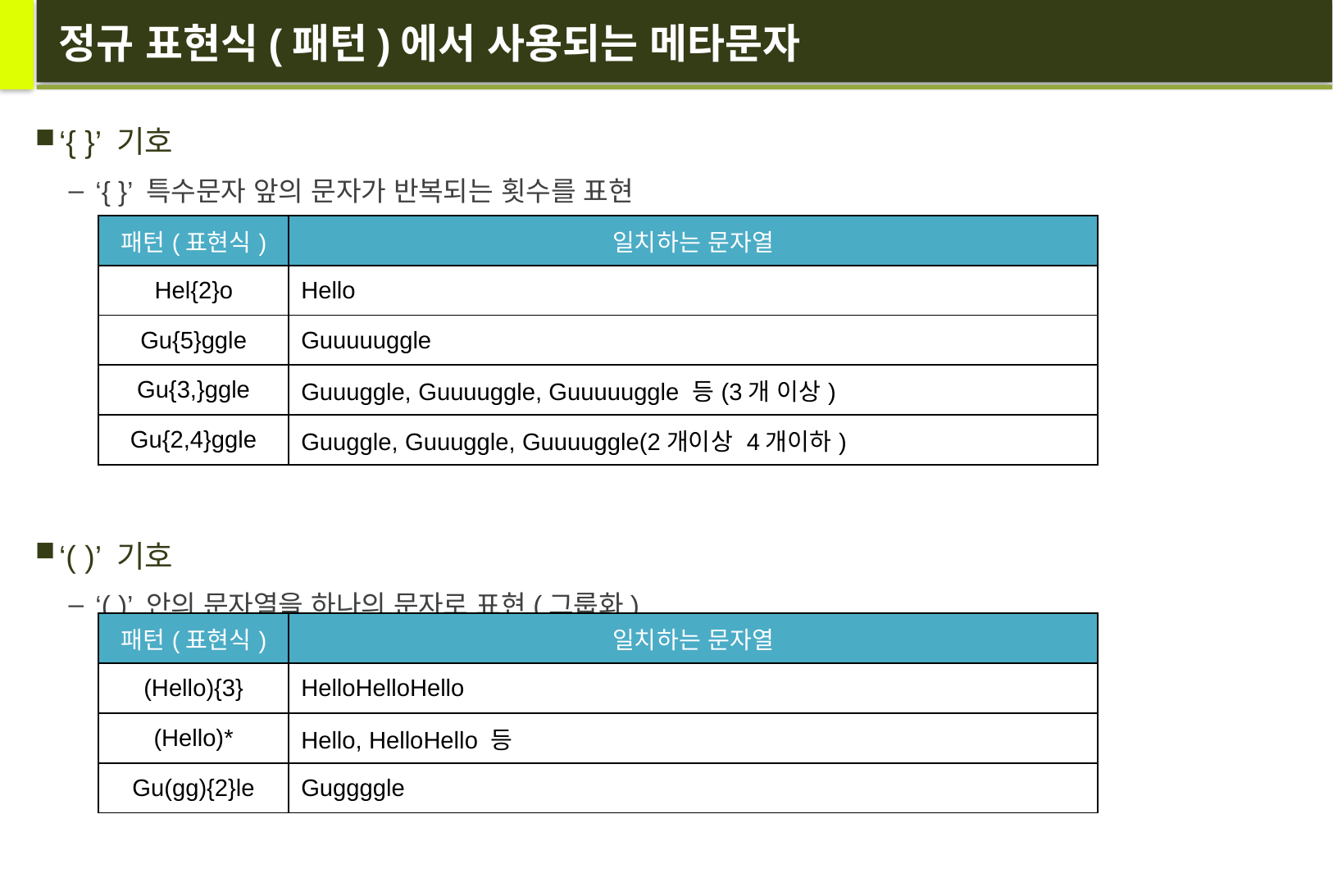

# 정규 표현식(패턴)에서 사용되는 메타문자
‘{ }’ 기호
‘{ }’ 특수문자 앞의 문자가 반복되는 횟수를 표현

‘( )’ 기호
‘( )’ 안의 문자열을 하나의 문자로 표현(그룹화)

| 패턴(표현식) | 일치하는 문자열 |
| --- | --- |
| Hel{2}o | Hello |
| Gu{5}ggle | Guuuuuggle |
| Gu{3,}ggle | Guuuggle, Guuuuggle, Guuuuuggle 등(3개 이상) |
| Gu{2,4}ggle | Guuggle, Guuuggle, Guuuuggle(2개이상 4개이하) |
| 패턴(표현식) | 일치하는 문자열 |
| --- | --- |
| (Hello){3} | HelloHelloHello |
| (Hello)\* | Hello, HelloHello 등 |
| Gu(gg){2}le | Guggggle |